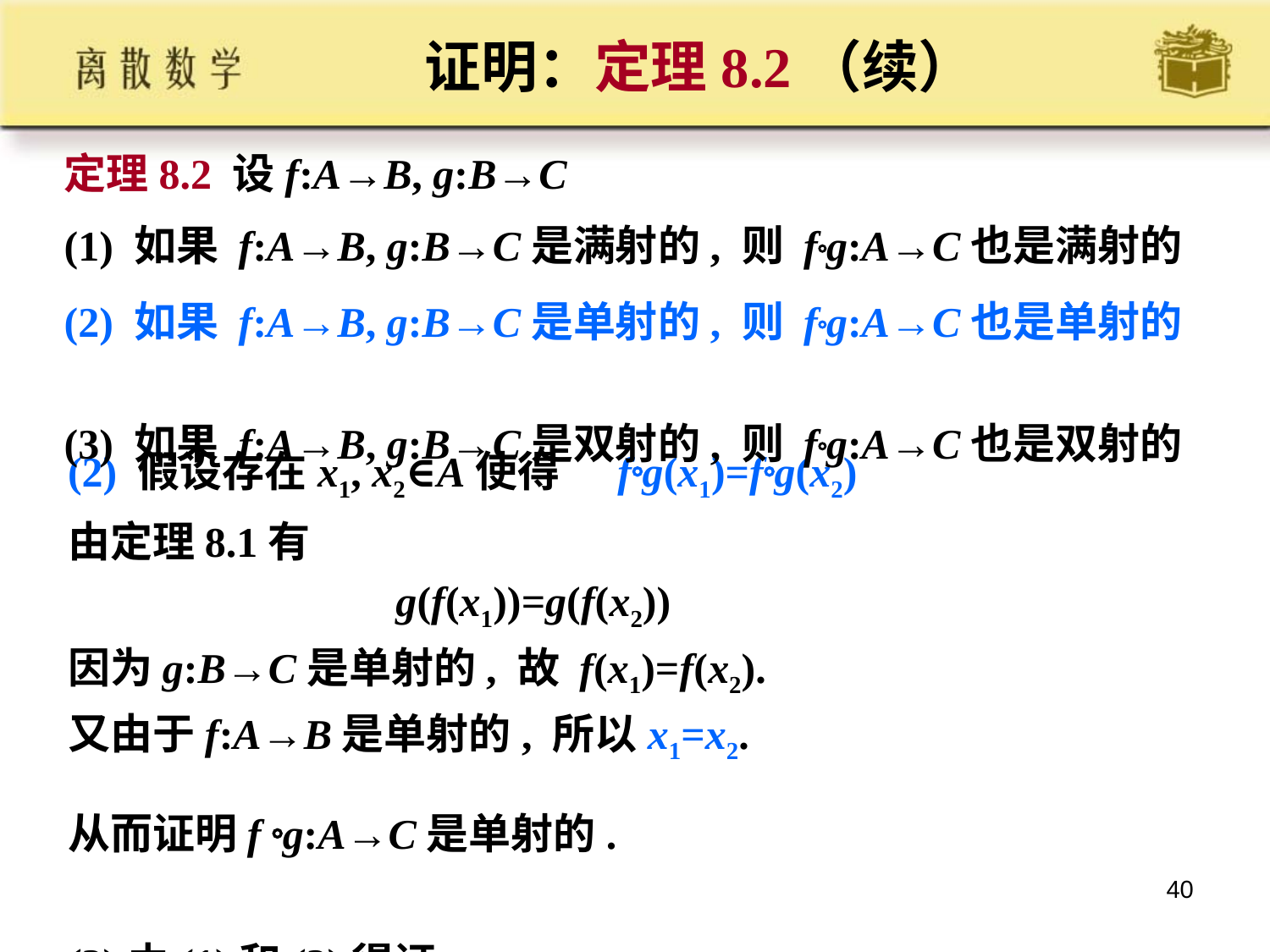

# 证明：定理8.2（续）
定理8.2 设f:A→B, g:B→C
(1) 如果 f:A→B, g:B→C是满射的, 则 f°g:A→C也是满射的
(2) 如果 f:A→B, g:B→C是单射的, 则 f°g:A→C也是单射的
(3) 如果 f:A→B, g:B→C是双射的, 则 f°g:A→C也是双射的
(2) 假设存在x1, x2∈A使得     f°g(x1)=f°g(x2)
由定理8.1有
                               g(f(x1))=g(f(x2))
因为g:B→C是单射的, 故 f(x1)=f(x2).
又由于f:A→B是单射的, 所以x1=x2.
从而证明f °g:A→C是单射的.

(3)由(1)和(2)得证.

40